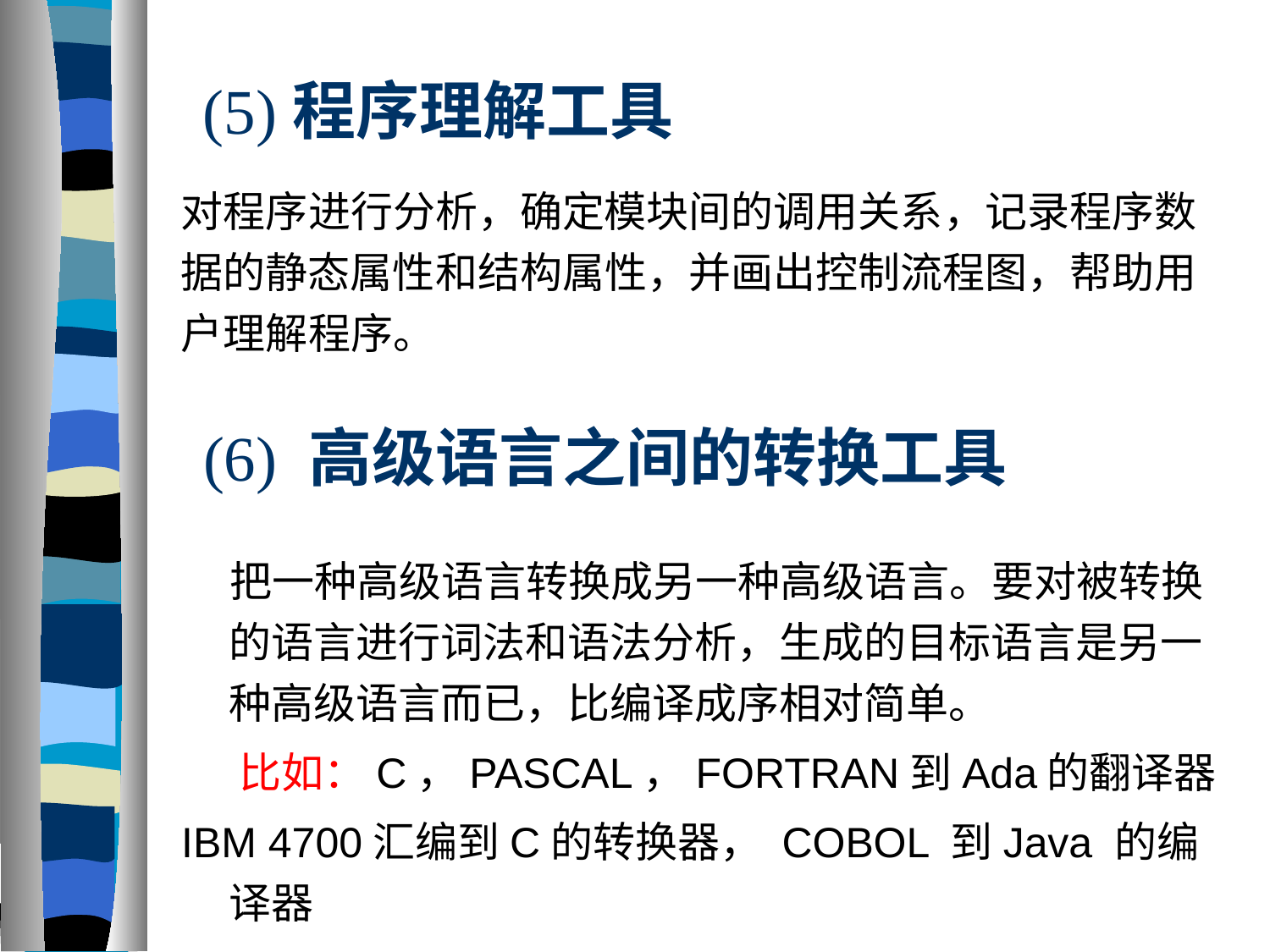

(5)程序理解工具
对程序进行分析，确定模块间的调用关系，记录程序数据的静态属性和结构属性，并画出控制流程图，帮助用户理解程序。
# (6) 高级语言之间的转换工具

    把一种高级语言转换成另一种高级语言。要对被转换的语言进行词法和语法分析，生成的目标语言是另一种高级语言而已，比编译成序相对简单。
     比如：C，PASCAL，FORTRAN到Ada的翻译器
IBM 4700汇编到C的转换器， COBOL 到Java 的编译器